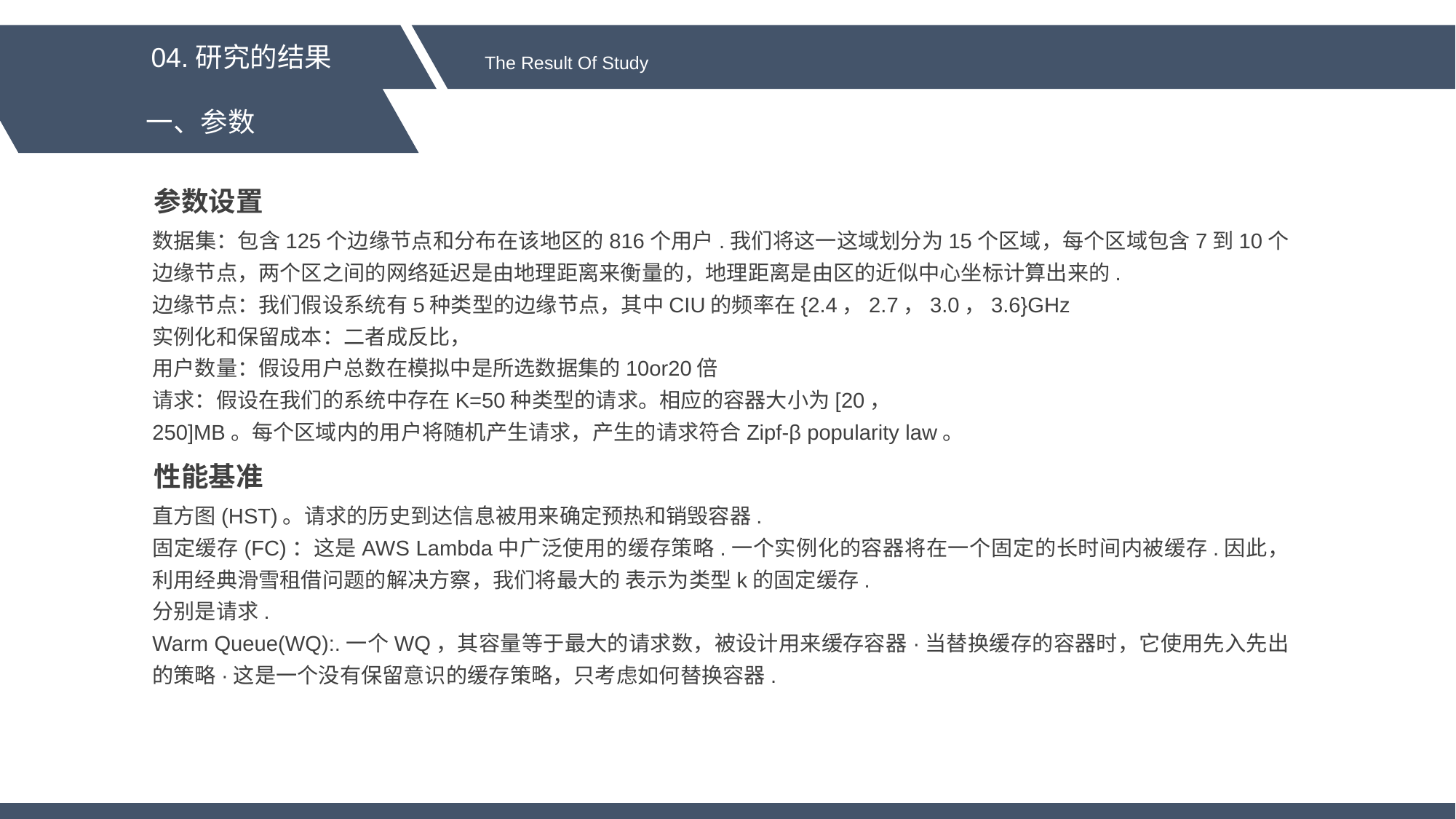

04.研究的结果
The Result Of Study
一、参数
参数设置
数据集：包含125个边缘节点和分布在该地区的816个用户.我们将这一这域划分为15个区域，每个区域包含7到10个边缘节点，两个区之间的网络延迟是由地理距离来衡量的，地理距离是由区的近似中心坐标计算出来的.
边缘节点：我们假设系统有5种类型的边缘节点，其中CIU的频率在{2.4，2.7，3.0，3.6}GHz
实例化和保留成本：二者成反比，
用户数量：假设用户总数在模拟中是所选数据集的10or20倍
请求：假设在我们的系统中存在K=50种类型的请求。相应的容器大小为[20，
250]MB。每个区域内的用户将随机产生请求，产生的请求符合Zipf-β popularity law。

性能基准
直方图(HST)。请求的历史到达信息被用来确定预热和销毁容器.
固定缓存(FC)：这是AWS Lambda中广泛使用的缓存策略.一个实例化的容器将在一个固定的长时间内被缓存.因此，利用经典滑雪租借问题的解决方察，我们将最大的 表示为类型k的固定缓存.
分别是请求.
Warm Queue(WQ):.一个WQ，其容量等于最大的请求数，被设计用来缓存容器·当替换缓存的容器时，它使用先入先出的策略·这是一个没有保留意识的缓存策略，只考虑如何替换容器.